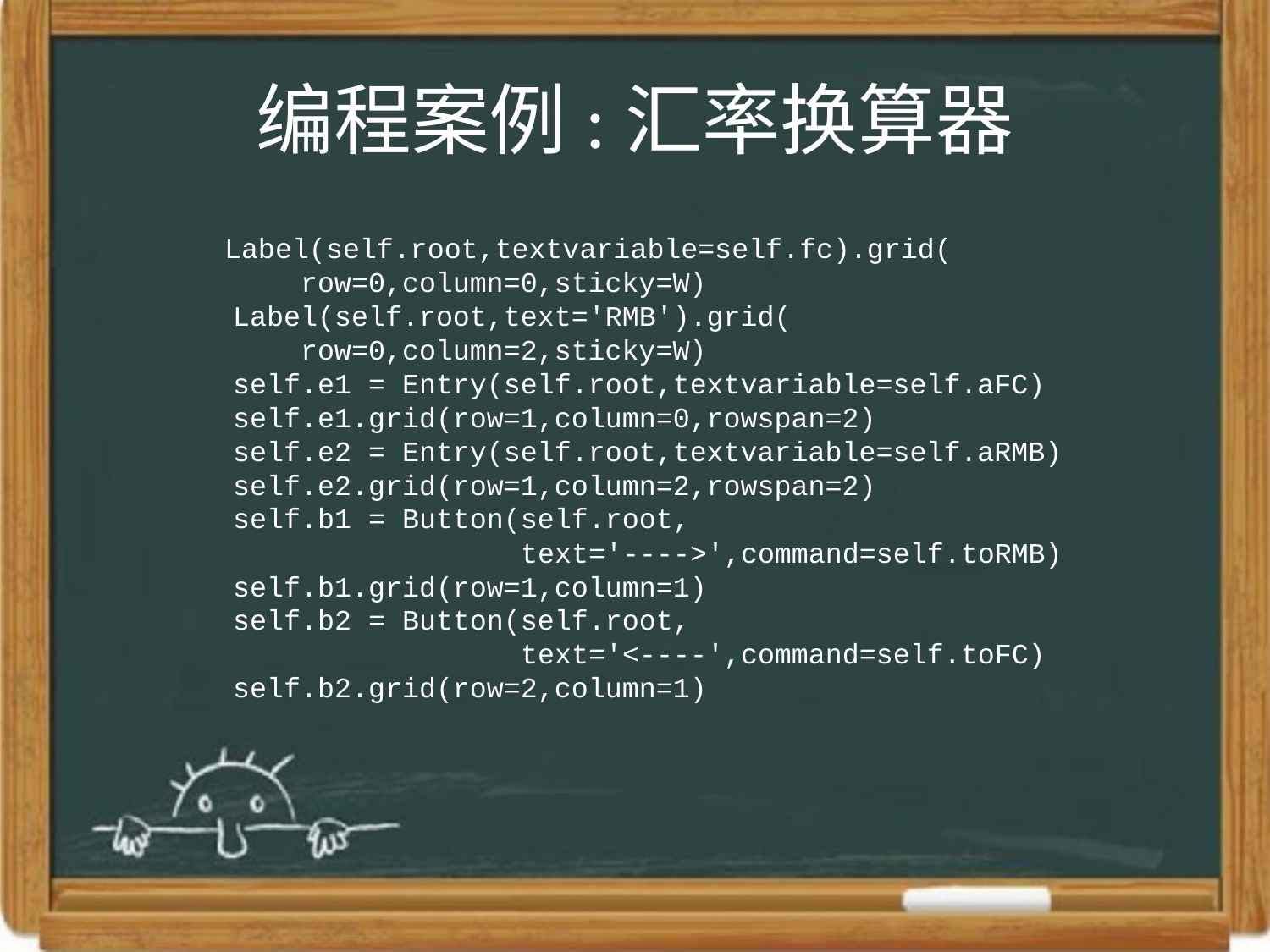

# 编程案例:汇率换算器

	Label(self.root,textvariable=self.fc).grid(
            row=0,column=0,sticky=W)
        Label(self.root,text='RMB').grid(
            row=0,column=2,sticky=W)
        self.e1 = Entry(self.root,textvariable=self.aFC)
        self.e1.grid(row=1,column=0,rowspan=2)
        self.e2 = Entry(self.root,textvariable=self.aRMB)
        self.e2.grid(row=1,column=2,rowspan=2)
        self.b1 = Button(self.root,
                         text='---->',command=self.toRMB)
        self.b1.grid(row=1,column=1)
        self.b2 = Button(self.root,
                         text='<----',command=self.toFC)
        self.b2.grid(row=2,column=1)